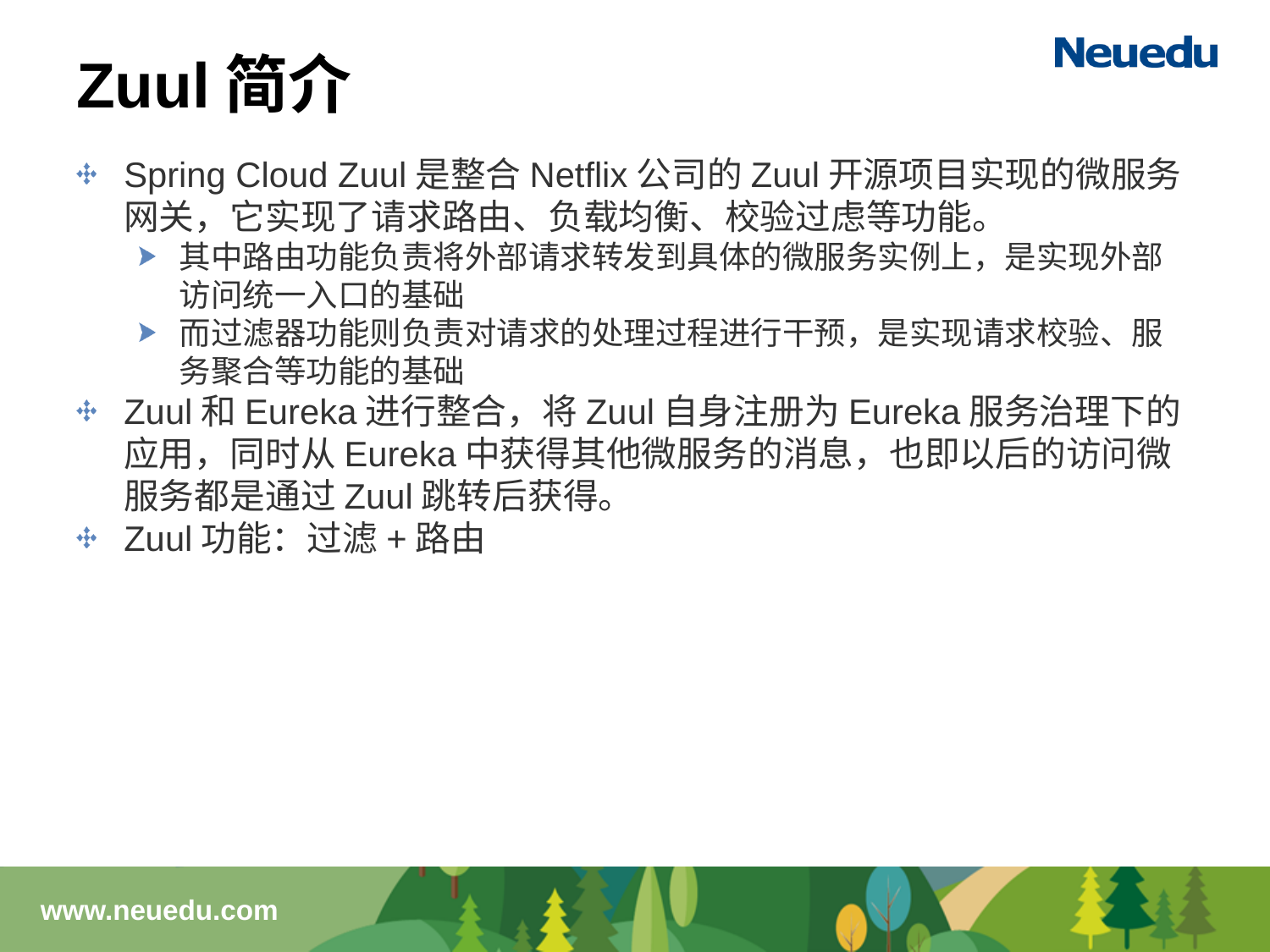

# Zuul简介
Spring Cloud Zuul是整合Netflix公司的Zuul开源项目实现的微服务网关，它实现了请求路由、负载均衡、校验过虑等功能。
其中路由功能负责将外部请求转发到具体的微服务实例上，是实现外部访问统一入口的基础
而过滤器功能则负责对请求的处理过程进行干预，是实现请求校验、服务聚合等功能的基础
Zuul和Eureka进行整合，将Zuul自身注册为Eureka服务治理下的应用，同时从Eureka中获得其他微服务的消息，也即以后的访问微服务都是通过Zuul跳转后获得。
Zuul功能：过滤+路由